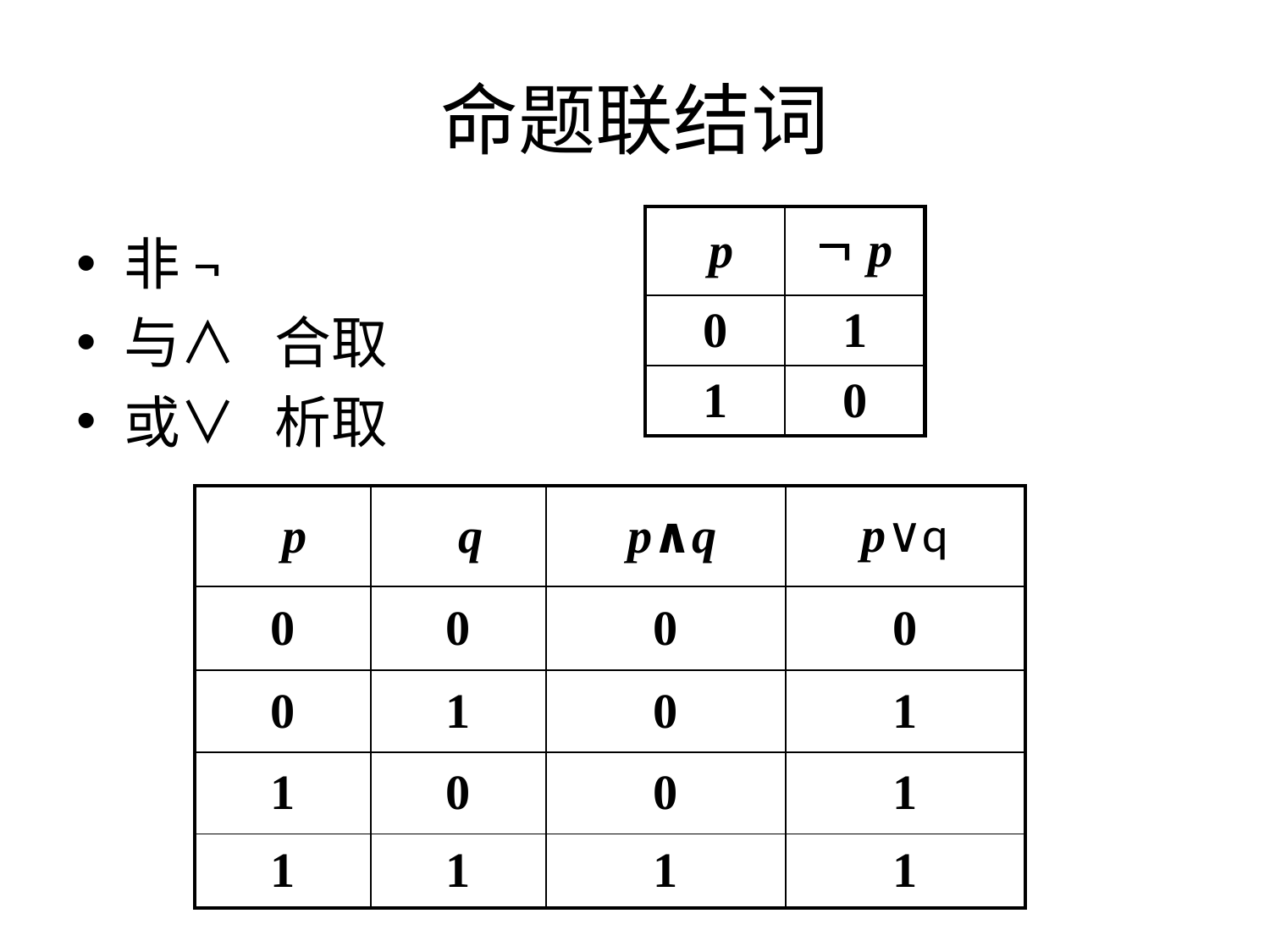

# 命题联结词
| p | ¬ p |
| --- | --- |
| 0 | 1 |
| 1 | 0 |
非¬
与∧   合取
或∨   析取
| p | q | p∧q | p∨q |
| --- | --- | --- | --- |
| 0 | 0 | 0 | 0 |
| 0 | 1 | 0 | 1 |
| 1 | 0 | 0 | 1 |
| 1 | 1 | 1 | 1 |